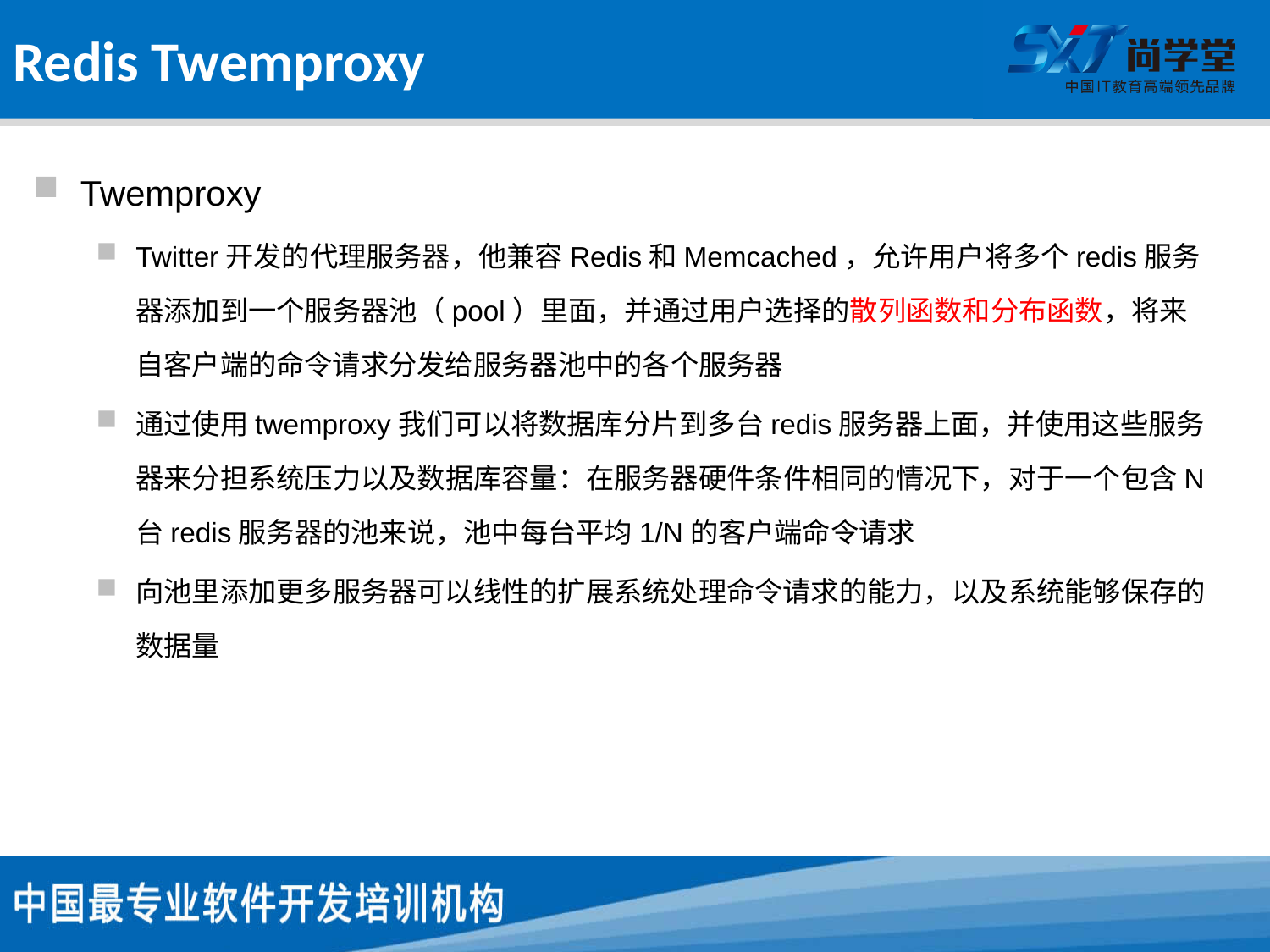

# Redis Twemproxy
Twemproxy
Twitter开发的代理服务器，他兼容Redis和Memcached，允许用户将多个redis服务器添加到一个服务器池（pool）里面，并通过用户选择的散列函数和分布函数，将来自客户端的命令请求分发给服务器池中的各个服务器
通过使用twemproxy我们可以将数据库分片到多台redis服务器上面，并使用这些服务器来分担系统压力以及数据库容量：在服务器硬件条件相同的情况下，对于一个包含N台redis服务器的池来说，池中每台平均1/N的客户端命令请求
向池里添加更多服务器可以线性的扩展系统处理命令请求的能力，以及系统能够保存的数据量